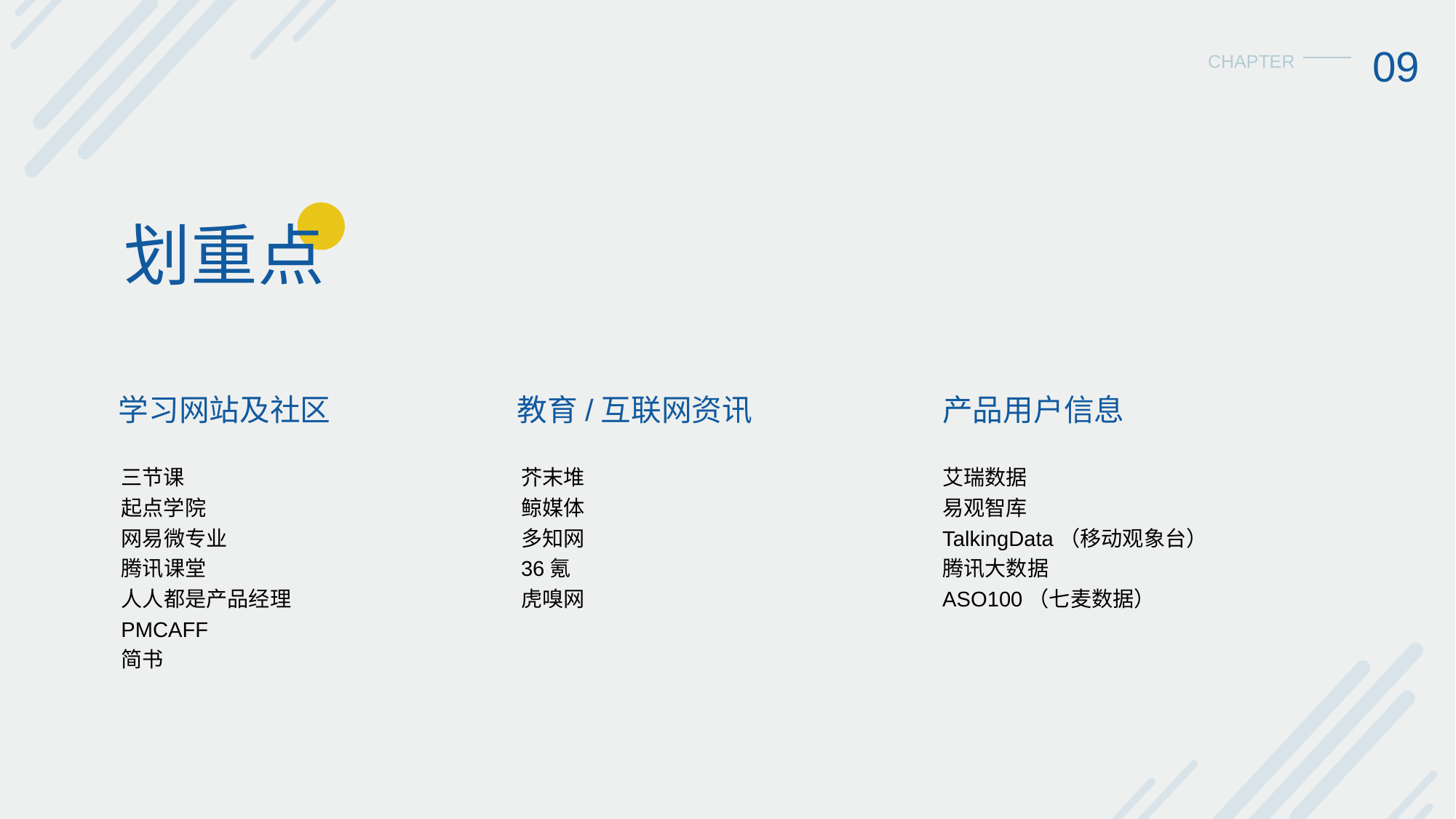

09
CHAPTER

划重点
产品用户信息
学习网站及社区
教育/互联网资讯
艾瑞数据
易观智库
TalkingData（移动观象台）
腾讯大数据
ASO100（七麦数据）
三节课
起点学院
网易微专业
腾讯课堂
人人都是产品经理
PMCAFF
简书
芥末堆
鲸媒体
多知网
36氪
虎嗅网